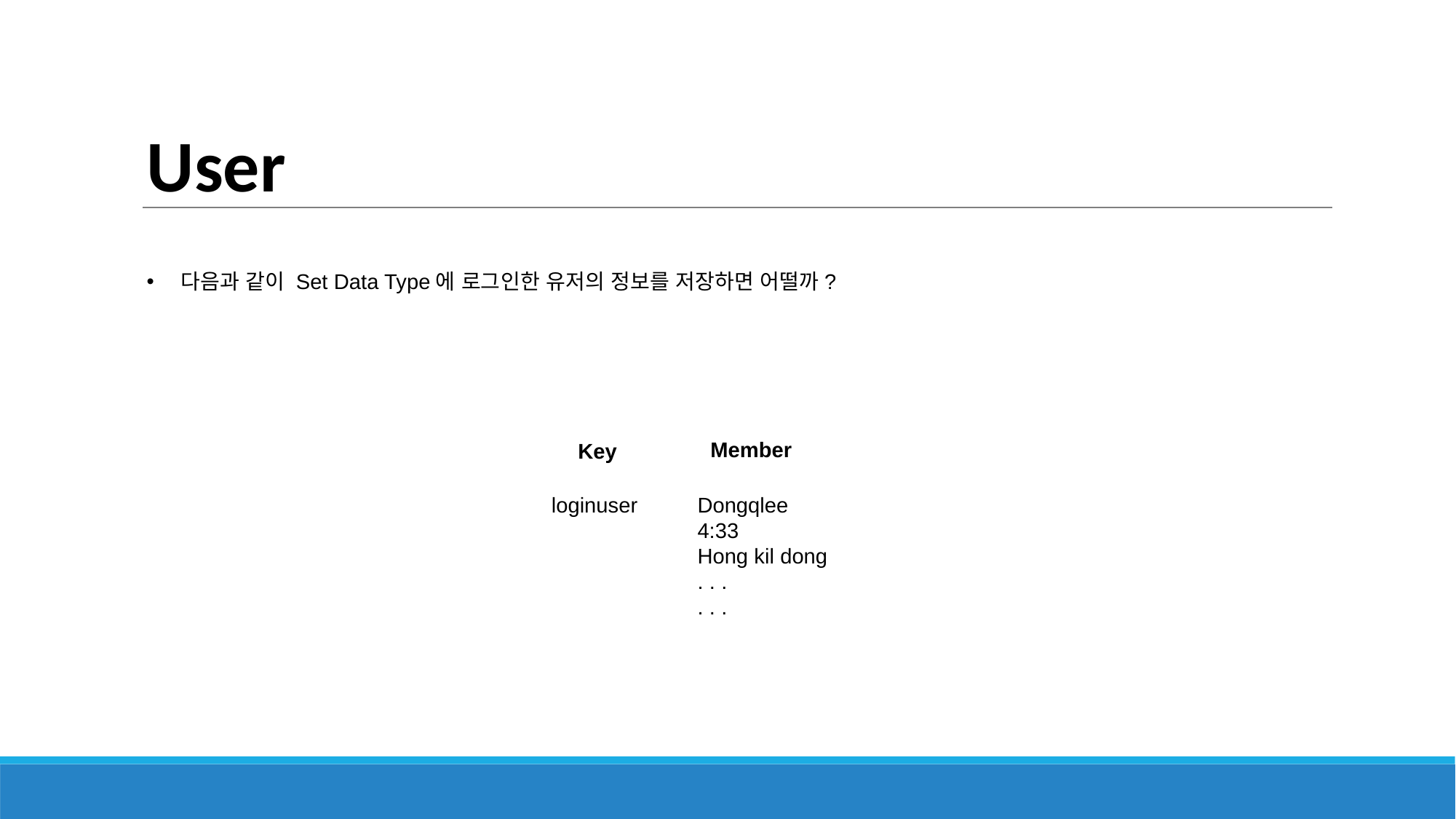

User
다음과 같이 Set Data Type에 로그인한 유저의 정보를 저장하면 어떨까?
Member
Key
loginuser
Dongqlee
4:33
Hong kil dong
. . .
. . .